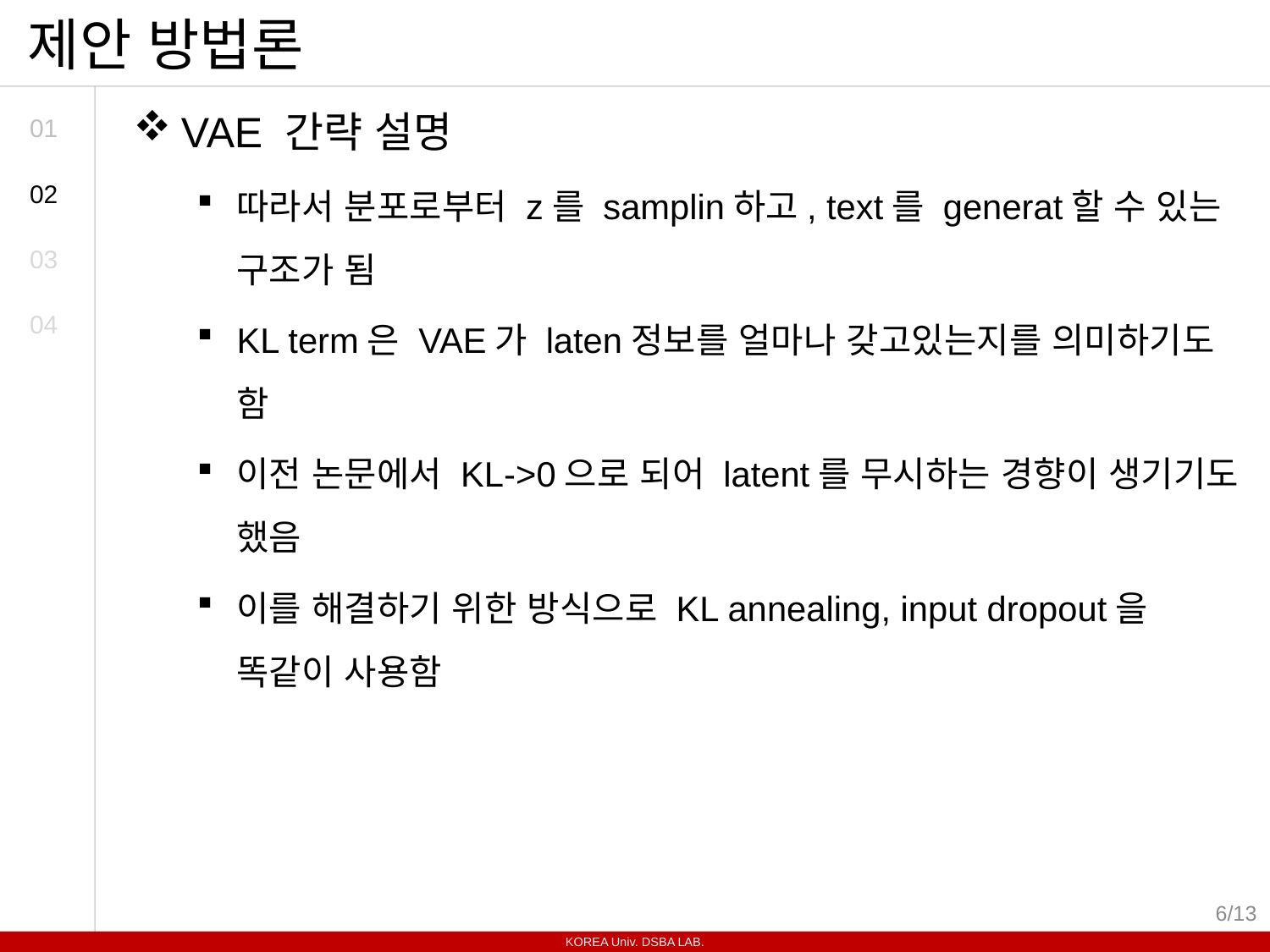

# 제안 방법론
VAE 간략 설명
따라서 분포로부터 z를 samplin하고, text를 generat할 수 있는 구조가 됨
KL term은 VAE가 laten정보를 얼마나 갖고있는지를 의미하기도 함
이전 논문에서 KL->0으로 되어 latent를 무시하는 경향이 생기기도 했음
이를 해결하기 위한 방식으로 KL annealing, input dropout을 똑같이 사용함

01
02
03
04
6/13